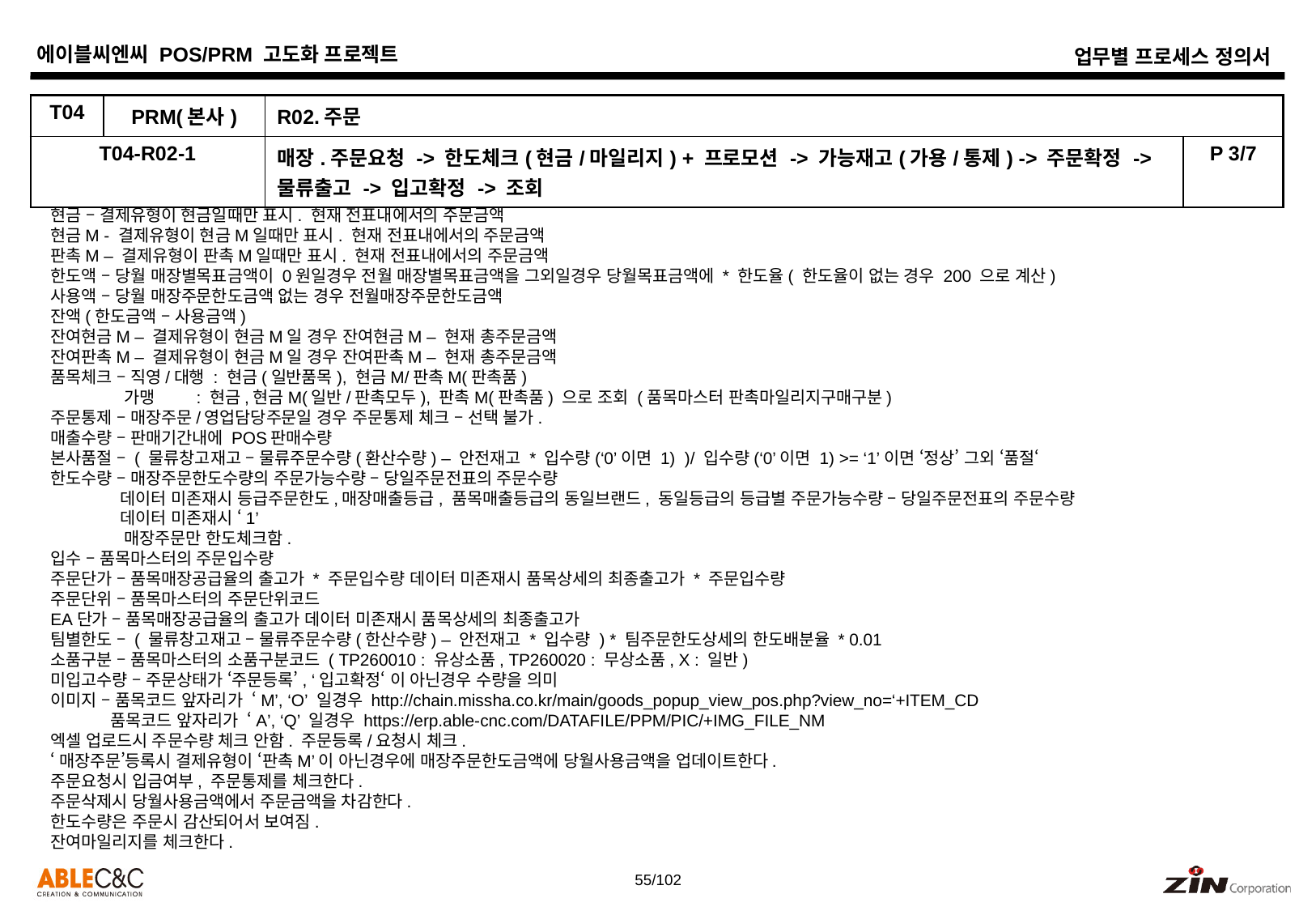

| T04 | PRM(본사) | R02.주문 |  |
| --- | --- | --- | --- |
| T04-R02-1 |  | 매장.주문요청 -> 한도체크(현금/마일리지) + 프로모션 -> 가능재고(가용/통제) -> 주문확정 -> 물류출고 -> 입고확정 -> 조회 | P 3/7 |
현금 – 결제유형이 현금일때만 표시. 현재 전표내에서의 주문금액
현금M - 결제유형이 현금M일때만 표시. 현재 전표내에서의 주문금액
판촉M – 결제유형이 판촉M일때만 표시. 현재 전표내에서의 주문금액
한도액 – 당월 매장별목표금액이 0원일경우 전월 매장별목표금액을 그외일경우 당월목표금액에 * 한도율( 한도율이 없는 경우 200 으로 계산)
사용액 – 당월 매장주문한도금액 없는 경우 전월매장주문한도금액
잔액(한도금액 – 사용금액)
잔여현금M – 결제유형이 현금M일 경우 잔여현금M – 현재 총주문금액
잔여판촉M – 결제유형이 현금M일 경우 잔여판촉M – 현재 총주문금액
품목체크 – 직영/대행 : 현금(일반품목), 현금M/판촉M(판촉품)
               가맹        : 현금,현금M(일반/판촉모두), 판촉M(판촉품) 으로 조회 (품목마스터 판촉마일리지구매구분)
주문통제 – 매장주문/영업담당주문일 경우 주문통제 체크 – 선택 불가.
매출수량 – 판매기간내에 POS판매수량
본사품절 – ( 물류창고재고 – 물류주문수량(환산수량) – 안전재고 * 입수량(‘0’이면 1)  )/ 입수량(‘0’이면 1) >= ‘1’이면 ‘정상’ 그외 ‘품절‘
한도수량 – 매장주문한도수량의 주문가능수량 – 당일주문전표의 주문수량
               데이터 미존재시 등급주문한도,매장매출등급, 품목매출등급의 동일브랜드, 동일등급의 등급별 주문가능수량 – 당일주문전표의 주문수량
               데이터 미존재시 ‘1’
               매장주문만 한도체크함.
입수 – 품목마스터의 주문입수량
주문단가 – 품목매장공급율의 출고가 * 주문입수량 데이터 미존재시 품목상세의 최종출고가 * 주문입수량
주문단위 – 품목마스터의 주문단위코드
EA단가 – 품목매장공급율의 출고가 데이터 미존재시 품목상세의 최종출고가
팀별한도 – ( 물류창고재고 – 물류주문수량(한산수량) – 안전재고 * 입수량 ) * 팀주문한도상세의 한도배분율 * 0.01
소품구분 – 품목마스터의 소품구분코드 ( TP260010 : 유상소품, TP260020 : 무상소품, X : 일반)
미입고수량 – 주문상태가 ‘주문등록’, ‘입고확정‘ 이 아닌경우 수량을 의미
이미지 – 품목코드 앞자리가  ‘M’, ‘O’ 일경우 http://chain.missha.co.kr/main/goods_popup_view_pos.php?view_no=‘+ITEM_CD
            품목코드 앞자리가  ‘A’, ‘Q’ 일경우 https://erp.able-cnc.com/DATAFILE/PPM/PIC/+IMG_FILE_NM
엑셀 업로드시 주문수량 체크 안함. 주문등록/요청시 체크.
‘매장주문’등록시 결제유형이 ‘판촉M’이 아닌경우에 매장주문한도금액에 당월사용금액을 업데이트한다.
주문요청시 입금여부, 주문통제를 체크한다.
주문삭제시 당월사용금액에서 주문금액을 차감한다.
한도수량은 주문시 감산되어서 보여짐.
잔여마일리지를 체크한다.